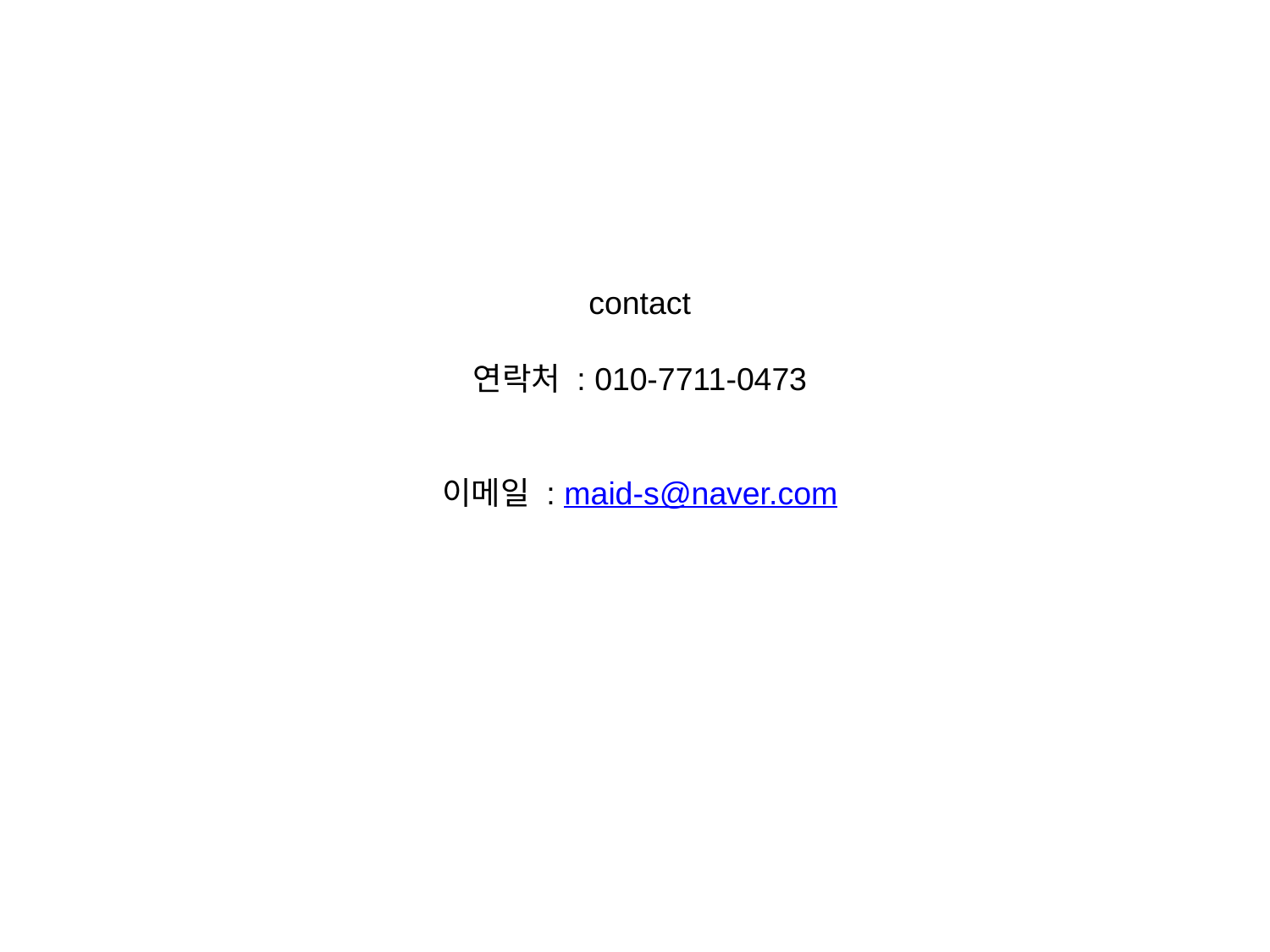

contact

연락처 : 010-7711-0473

이메일 : maid-s@naver.com